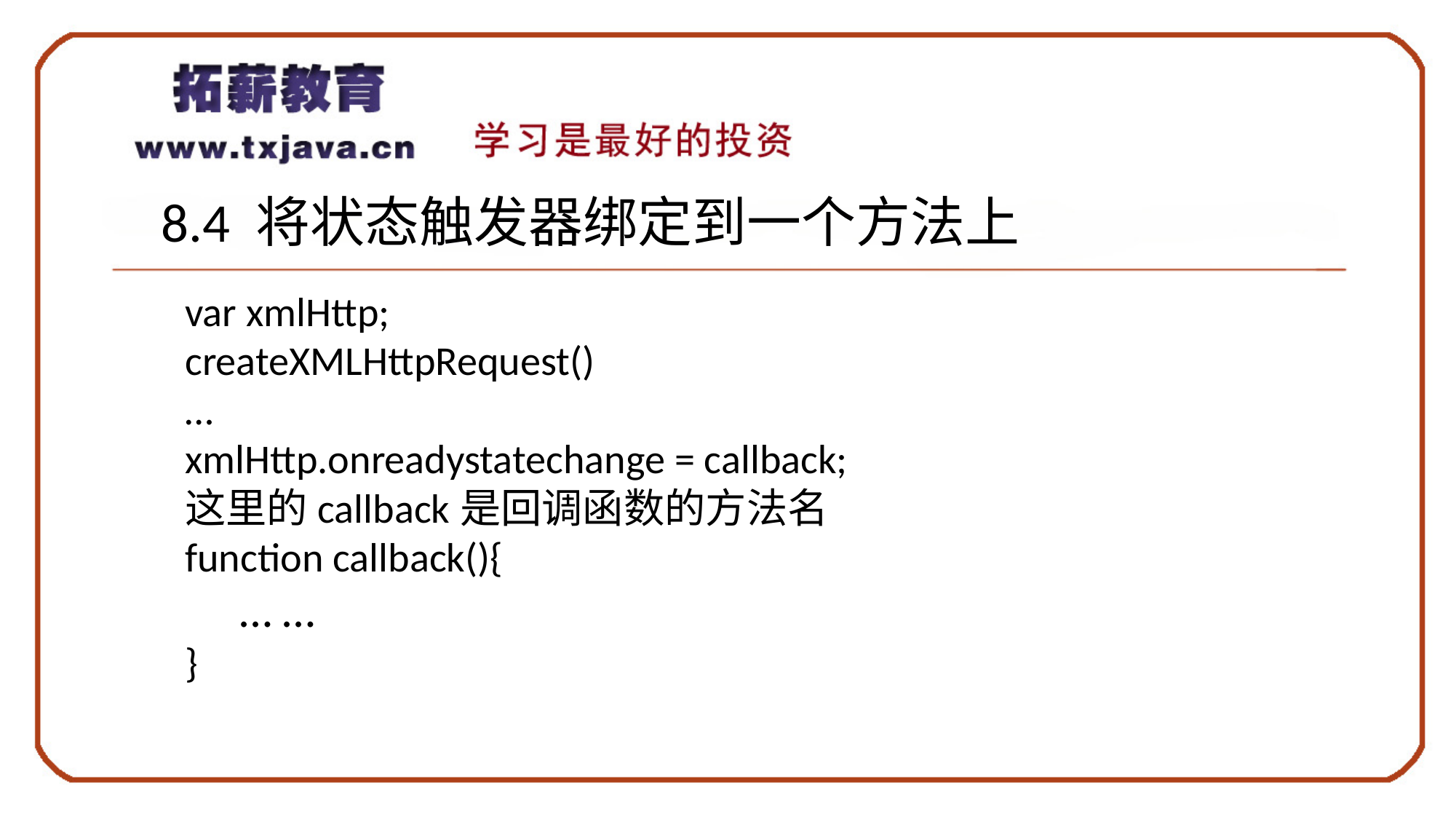

8.4 将状态触发器绑定到一个方法上
var xmlHttp;
createXMLHttpRequest()
…
xmlHttp.onreadystatechange = callback;
这里的callback是回调函数的方法名
function callback(){
… …
}